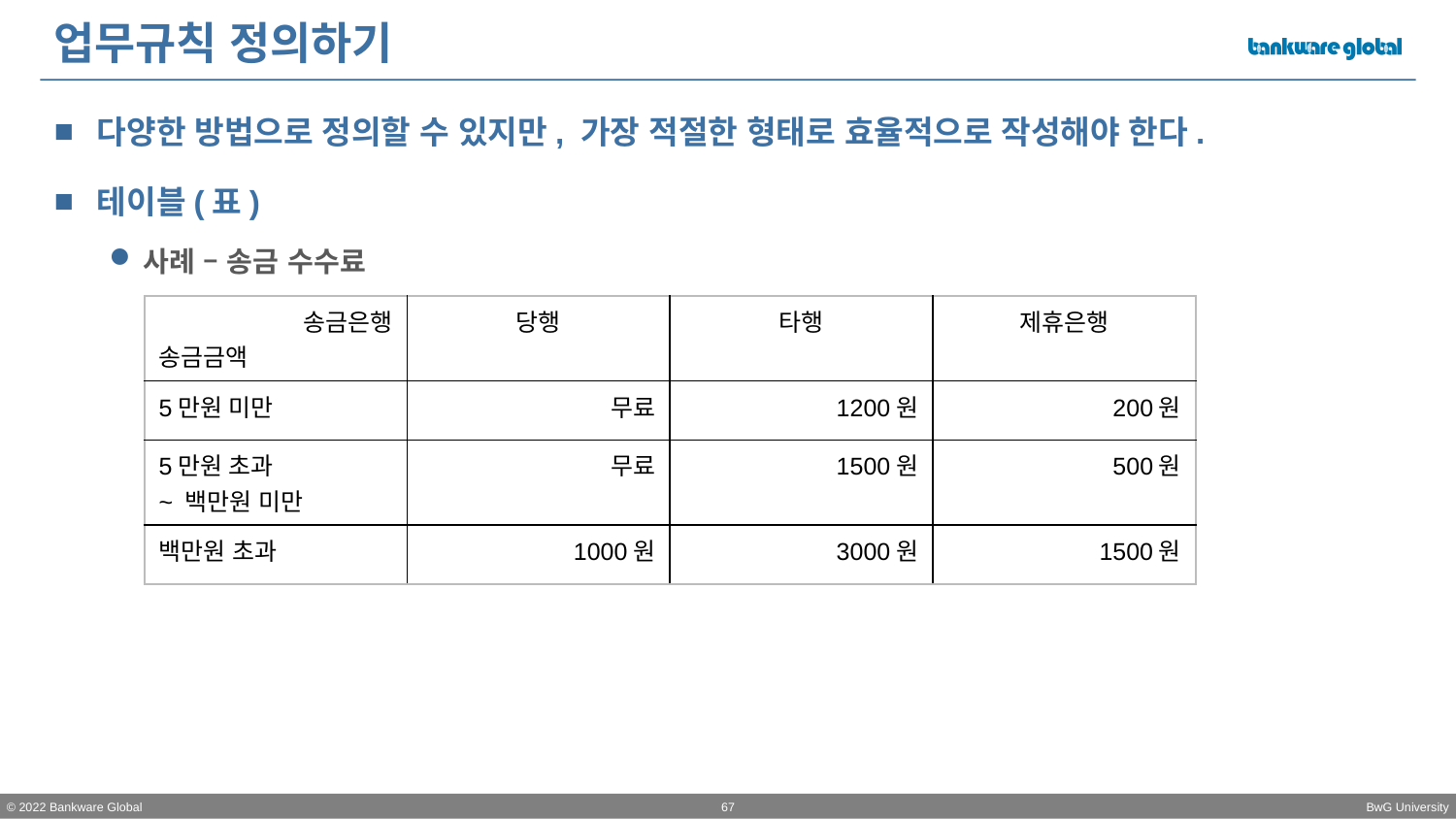

# 업무규칙 정의하기
다양한 방법으로 정의할 수 있지만, 가장 적절한 형태로 효율적으로 작성해야 한다.
테이블(표)
사례 – 송금 수수료

| 송금은행 송금금액 | 당행 | 타행 | 제휴은행 |
| --- | --- | --- | --- |
| 5만원 미만 | 무료 | 1200원 | 200원 |
| 5만원 초과 ~ 백만원 미만 | 무료 | 1500원 | 500원 |
| 백만원 초과 | 1000원 | 3000원 | 1500원 |
67